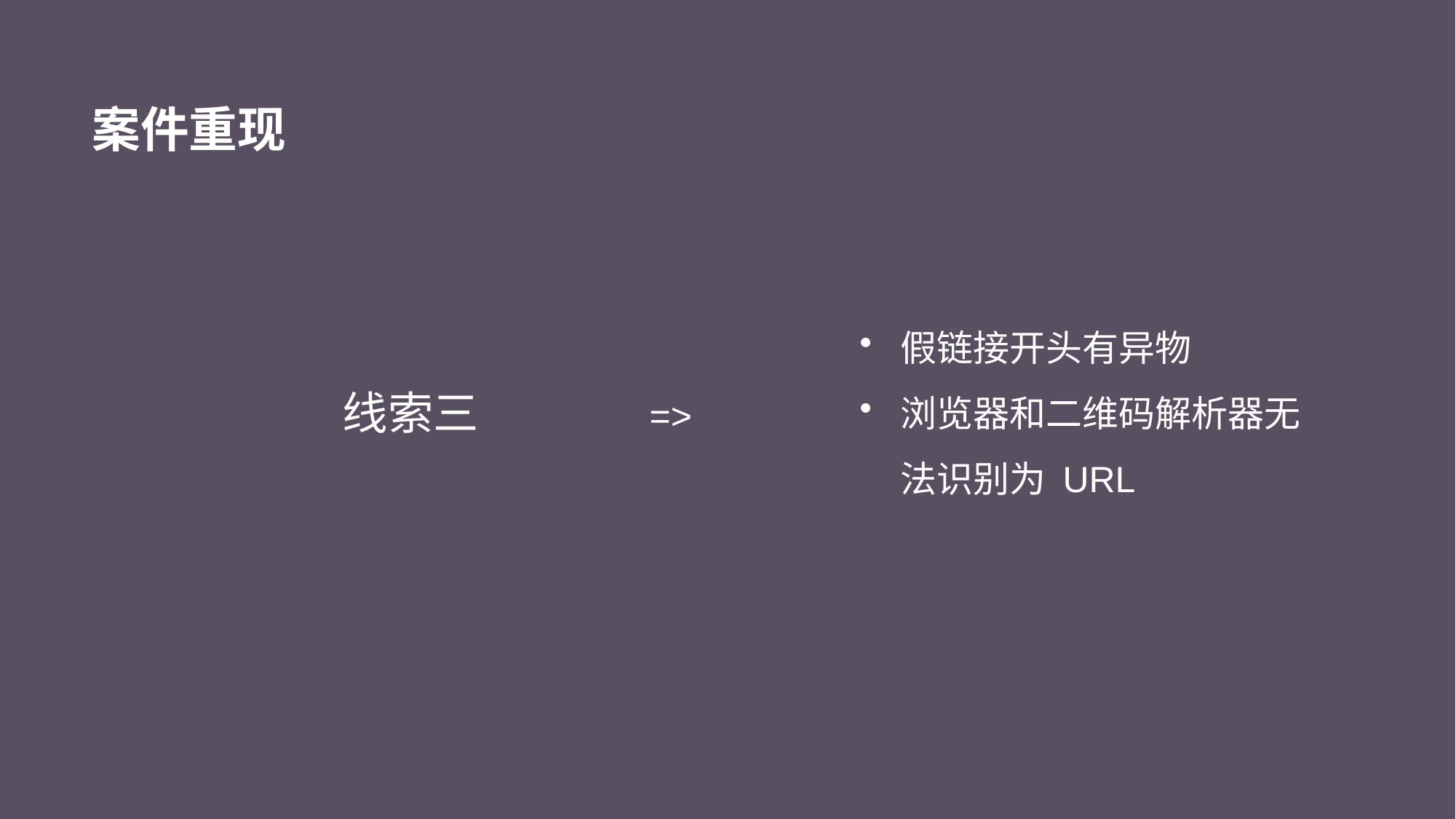

# 案件重现
假链接开头有异物
浏览器和二维码解析器无法识别为 URL
线索三
=>